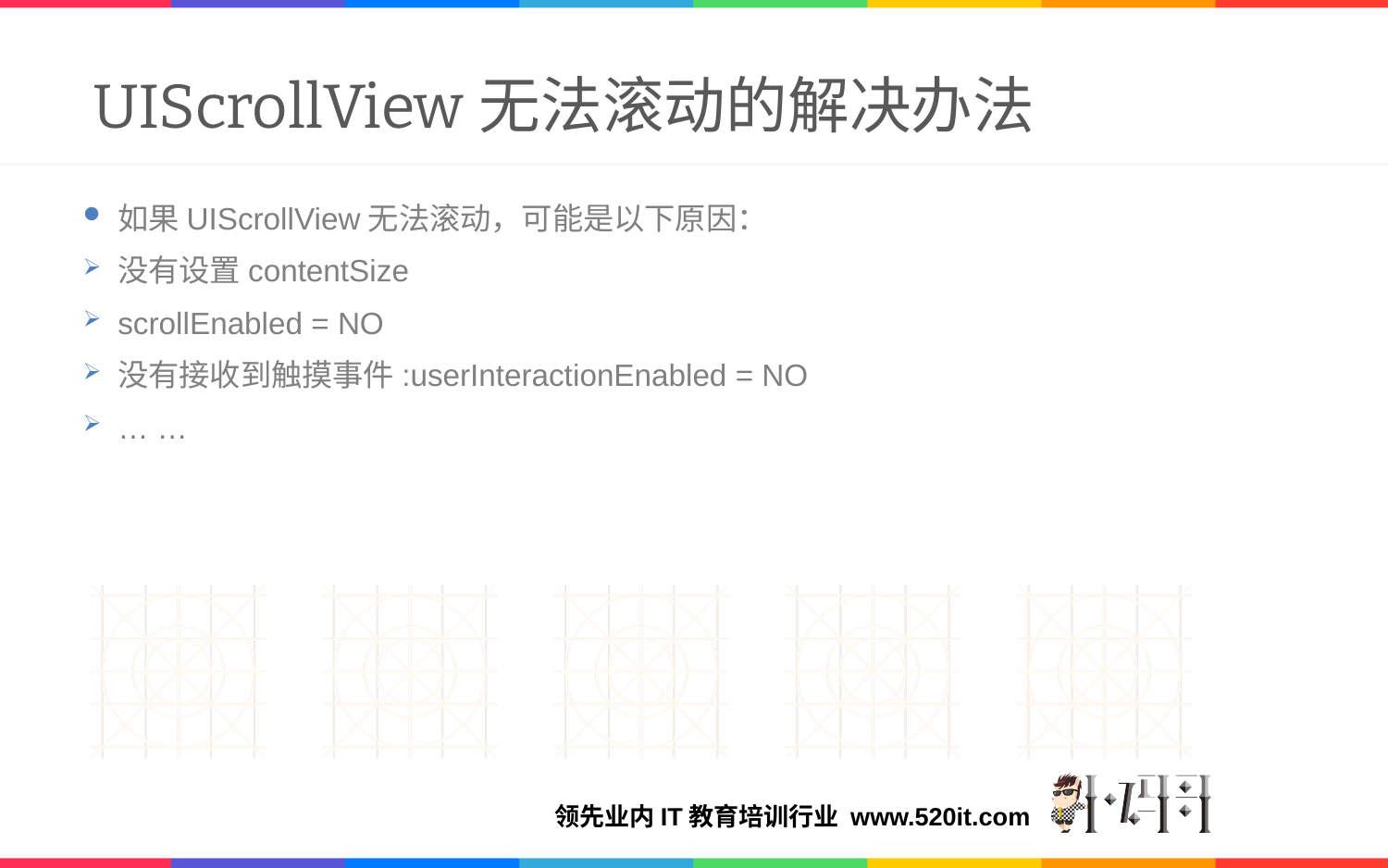

# UIScrollView无法滚动的解决办法
如果UIScrollView无法滚动，可能是以下原因：
没有设置contentSize
scrollEnabled = NO
没有接收到触摸事件:userInteractionEnabled = NO
… …